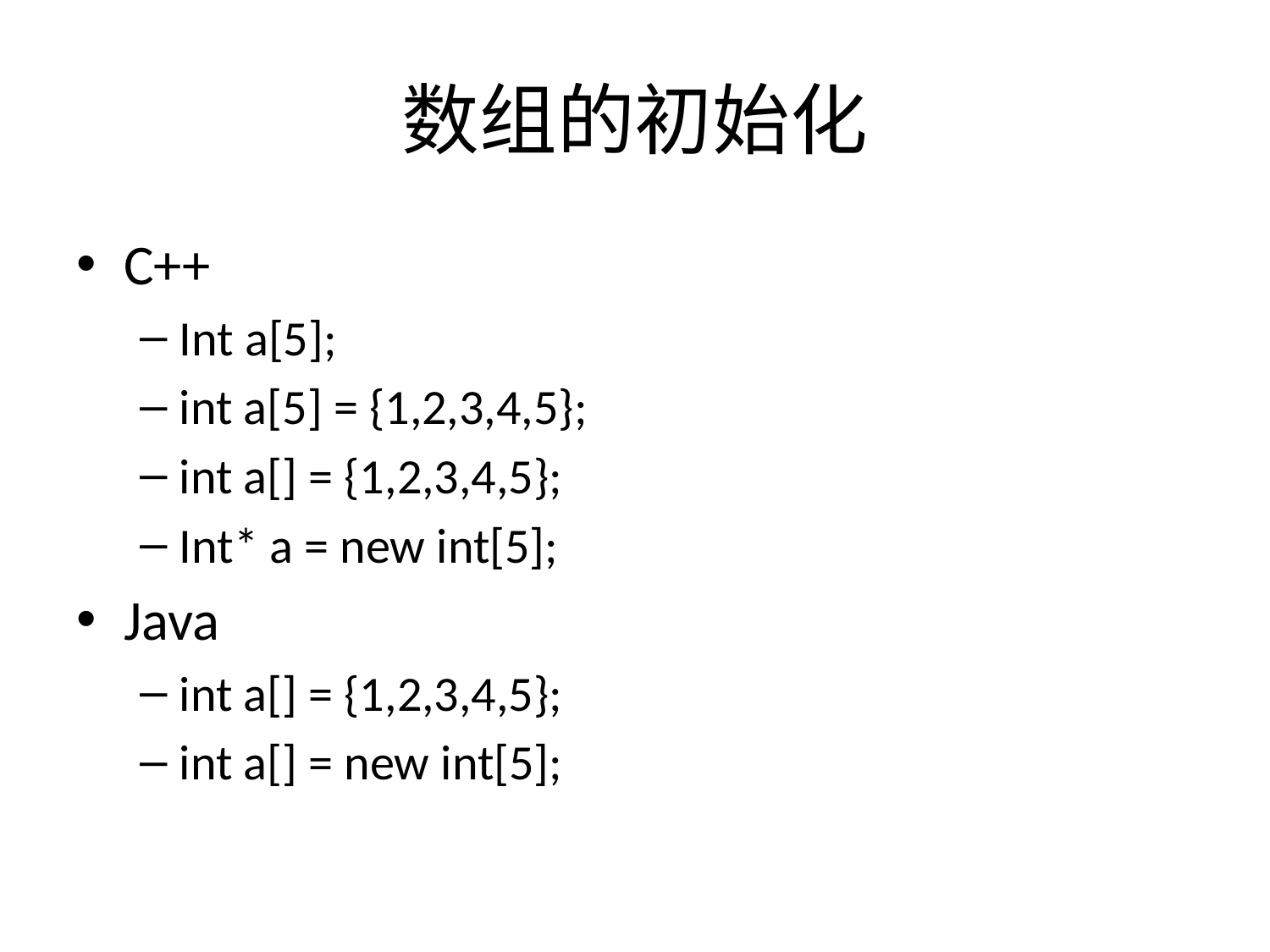

# 数组的初始化
C++
Int a[5];
int a[5] = {1,2,3,4,5};
int a[] = {1,2,3,4,5};
Int* a = new int[5];
Java
int a[] = {1,2,3,4,5};
int a[] = new int[5];